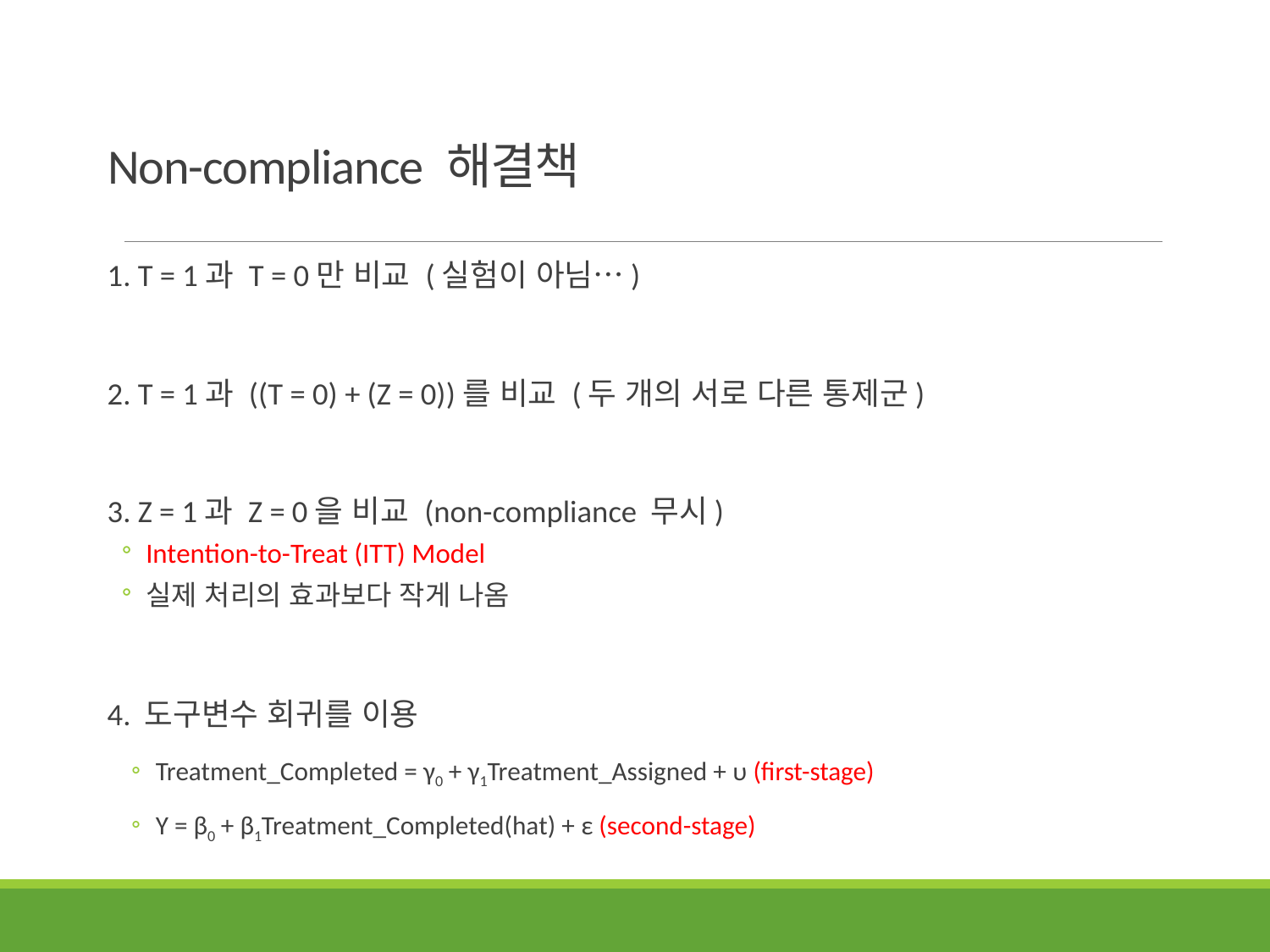

# Non-compliance 해결책
1. T = 1과 T = 0만 비교 (실험이 아님…)

2. T = 1과 ((T = 0) + (Z = 0))를 비교 (두 개의 서로 다른 통제군)

3. Z = 1과 Z = 0을 비교 (non-compliance 무시)
Intention-to-Treat (ITT) Model
실제 처리의 효과보다 작게 나옴

4. 도구변수 회귀를 이용
Treatment_Completed = γ0 + γ1Treatment_Assigned + υ (first-stage)
Y = β0 + β1Treatment_Completed(hat) + ε (second-stage)